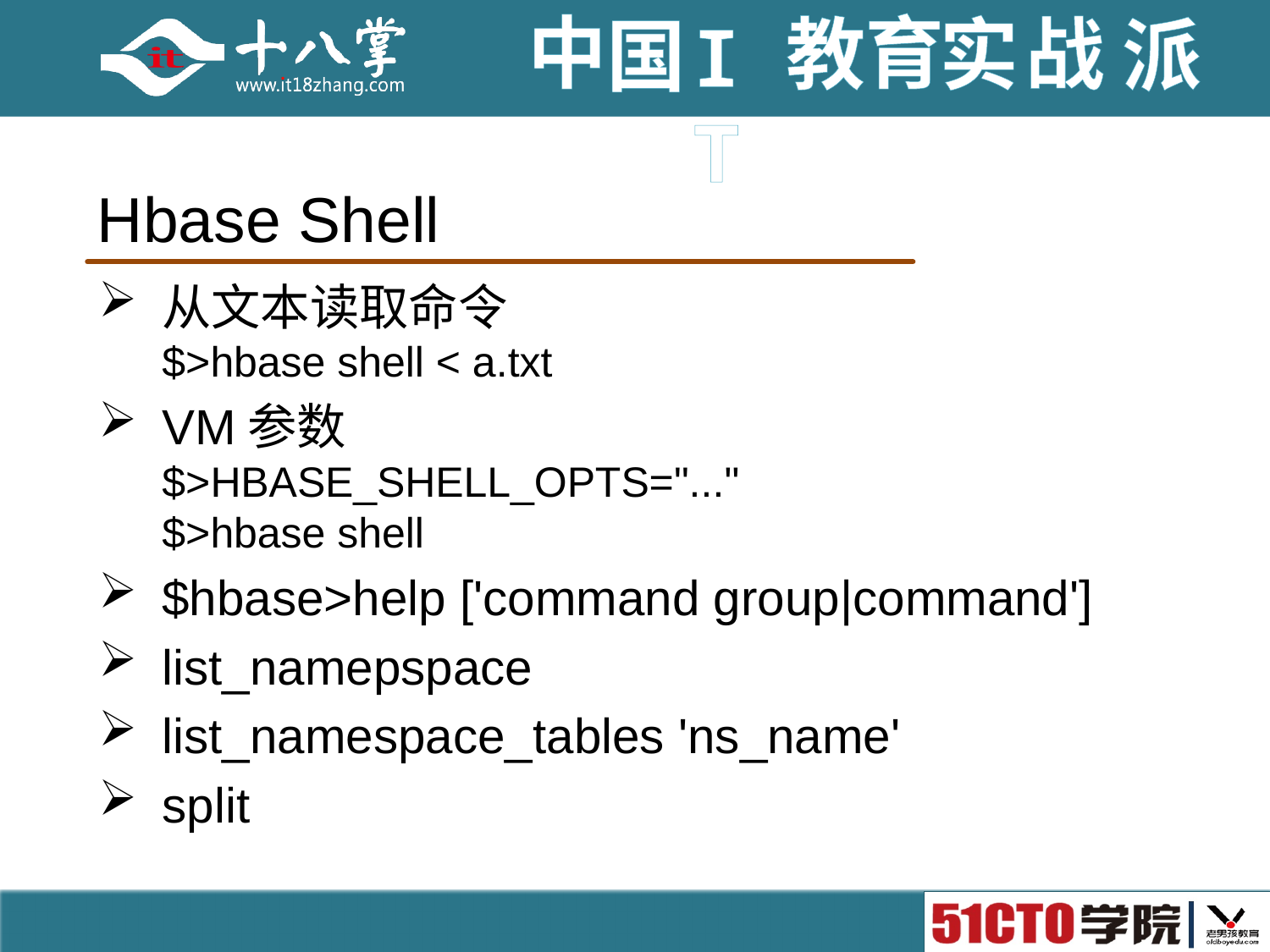

# Hbase Shell
从文本读取命令
$>hbase shell < a.txt
VM参数
$>HBASE_SHELL_OPTS="..."
$>hbase shell
$hbase>help ['command group|command']
list_namepspace
list_namespace_tables 'ns_name'
split